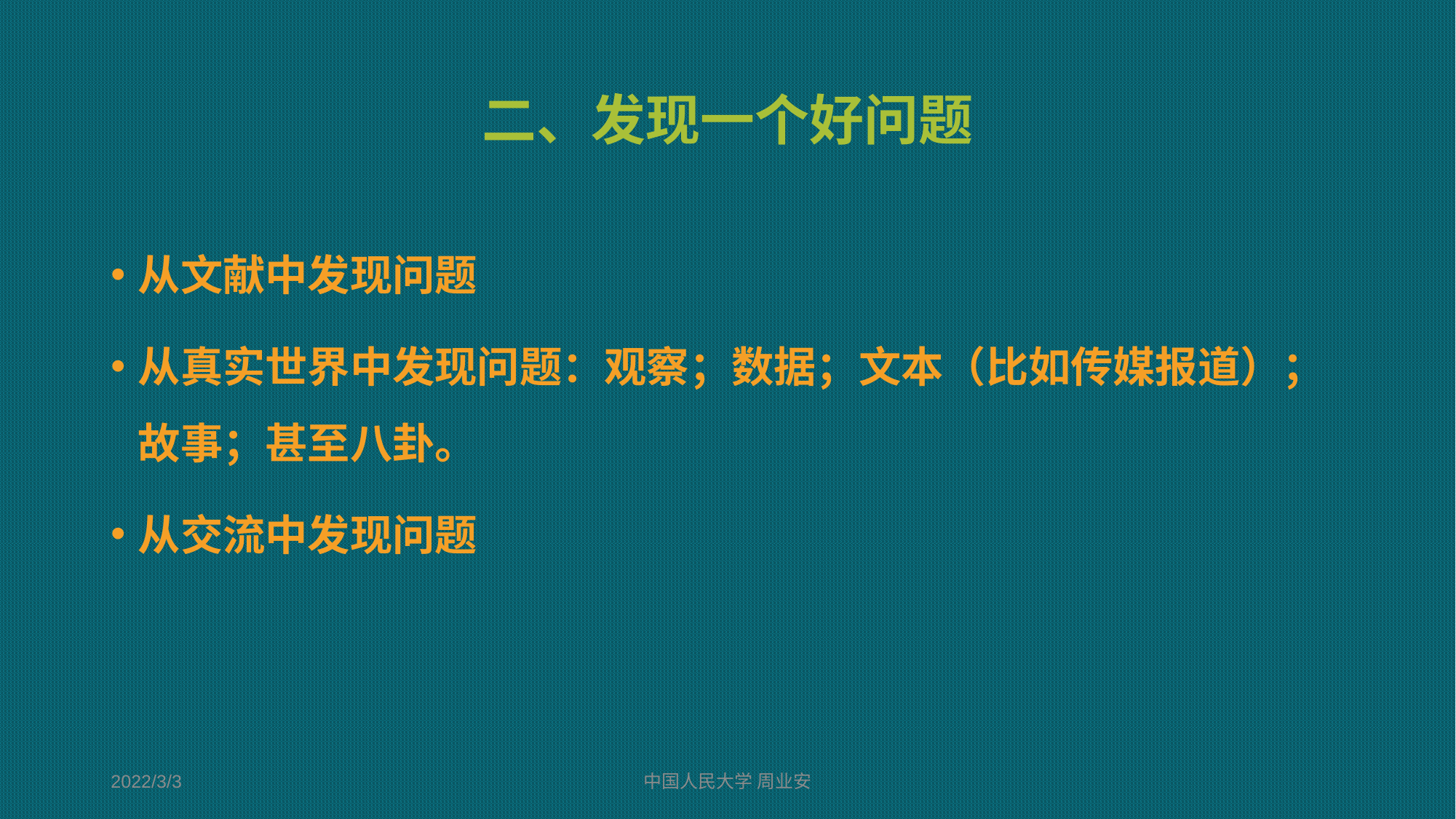

# 二、发现一个好问题
从文献中发现问题
从真实世界中发现问题：观察；数据；文本（比如传媒报道）；故事；甚至八卦。
从交流中发现问题

2022/3/3
中国人民大学 周业安